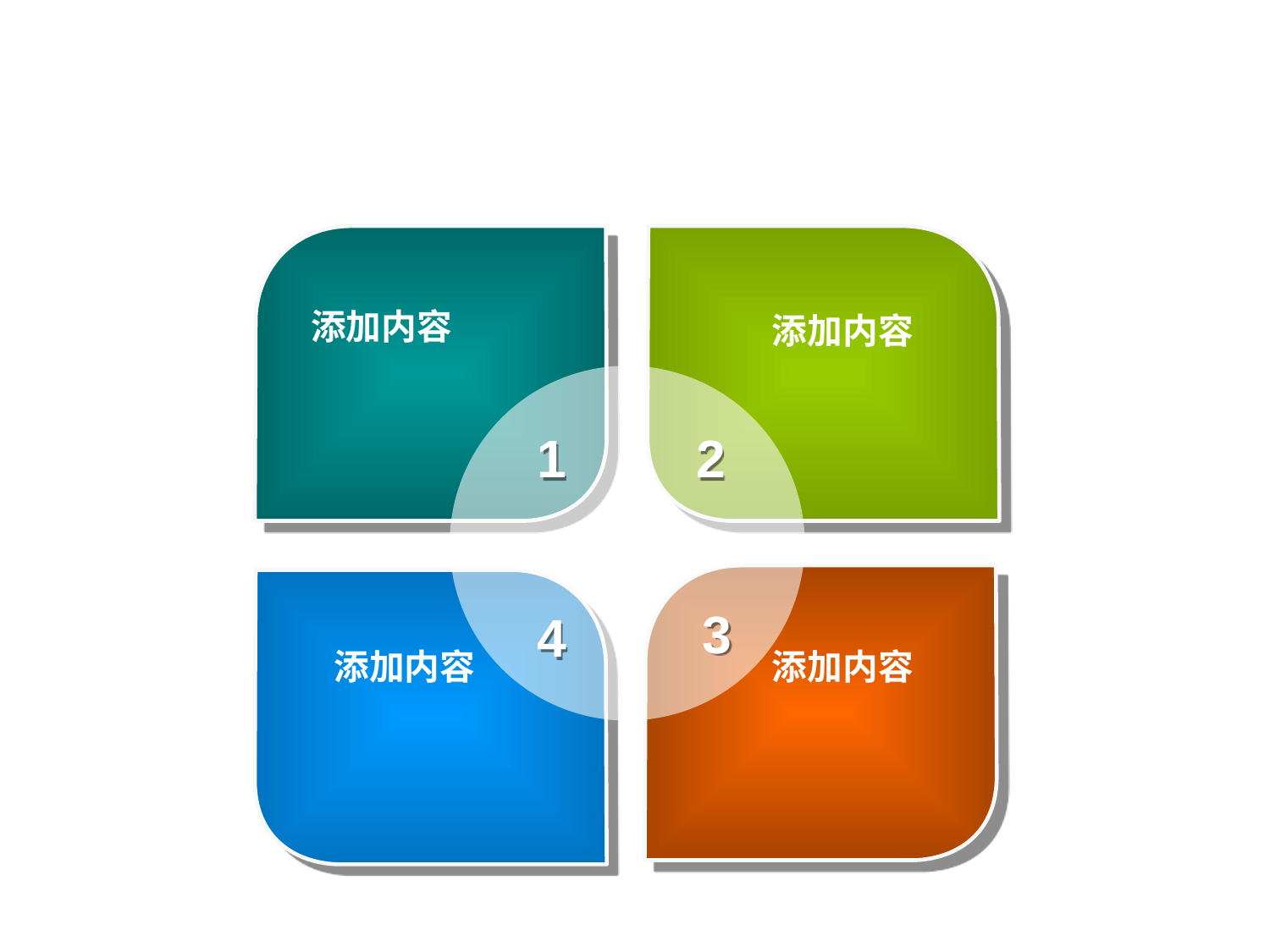

添加内容

添加内容

1
2

添加内容

添加内容
3
4